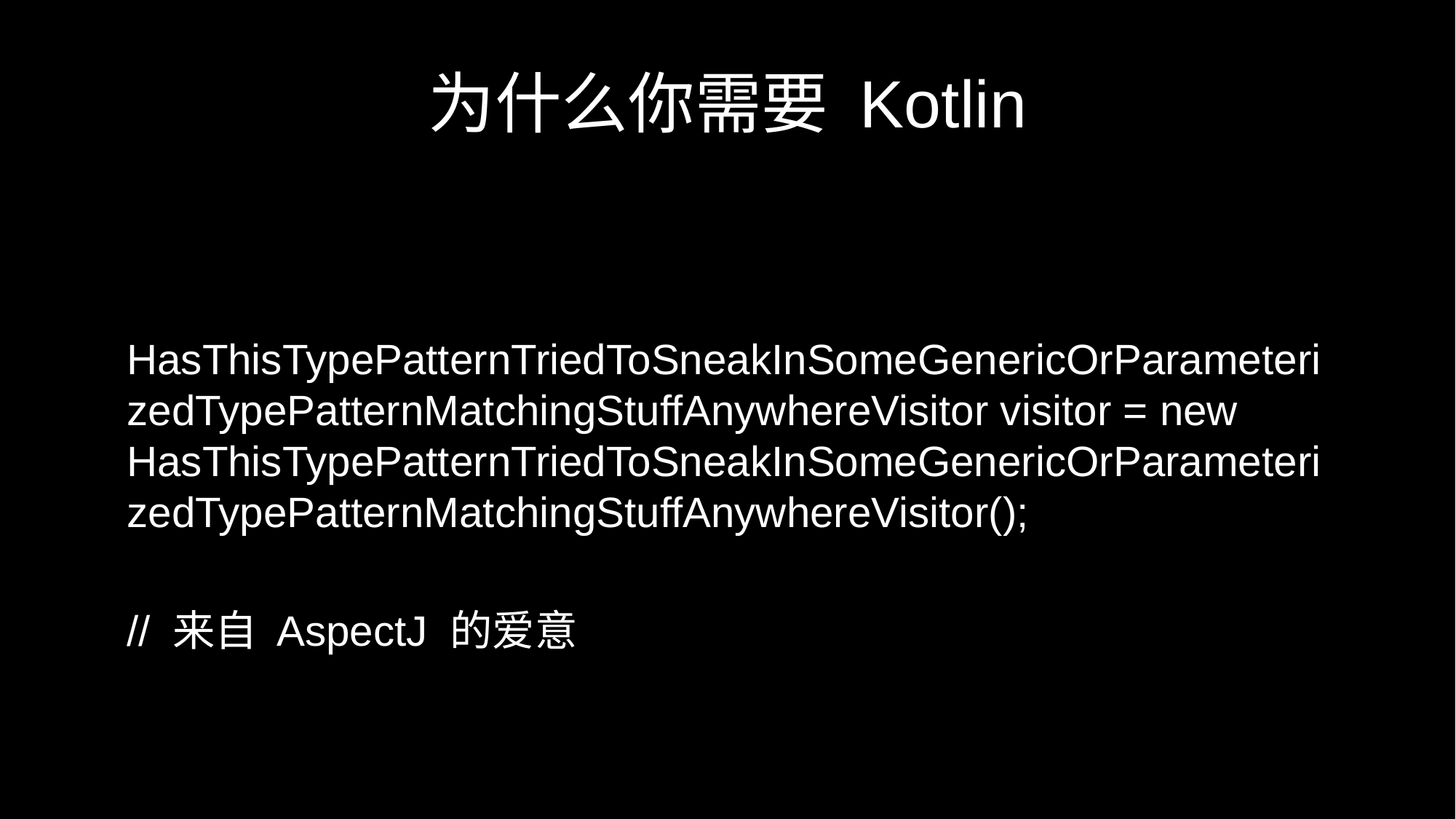

# 为什么你需要 Kotlin
HasThisTypePatternTriedToSneakInSomeGenericOrParameterizedTypePatternMatchingStuffAnywhereVisitor visitor = new HasThisTypePatternTriedToSneakInSomeGenericOrParameterizedTypePatternMatchingStuffAnywhereVisitor();

// 来自 AspectJ 的爱意